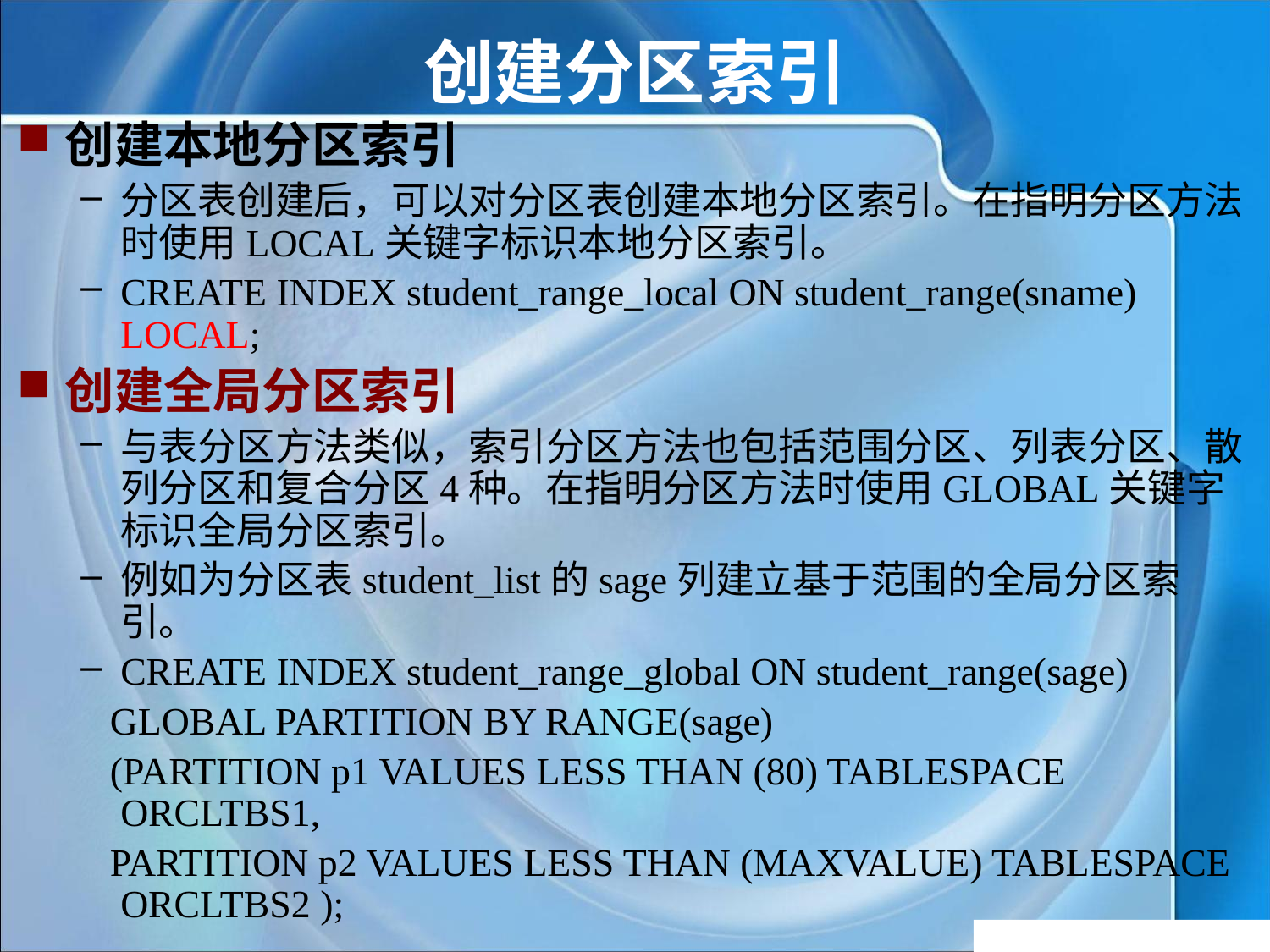

# 创建分区索引
创建本地分区索引
分区表创建后，可以对分区表创建本地分区索引。在指明分区方法时使用LOCAL关键字标识本地分区索引。
CREATE INDEX student_range_local ON student_range(sname) LOCAL;
创建全局分区索引
与表分区方法类似，索引分区方法也包括范围分区、列表分区、散列分区和复合分区4种。在指明分区方法时使用GLOBAL关键字标识全局分区索引。
例如为分区表student_list的sage列建立基于范围的全局分区索引。
CREATE INDEX student_range_global ON student_range(sage)
   GLOBAL PARTITION BY RANGE(sage)
   (PARTITION p1 VALUES LESS THAN (80) TABLESPACE ORCLTBS1,
   PARTITION p2 VALUES LESS THAN (MAXVALUE) TABLESPACE ORCLTBS2 );
160